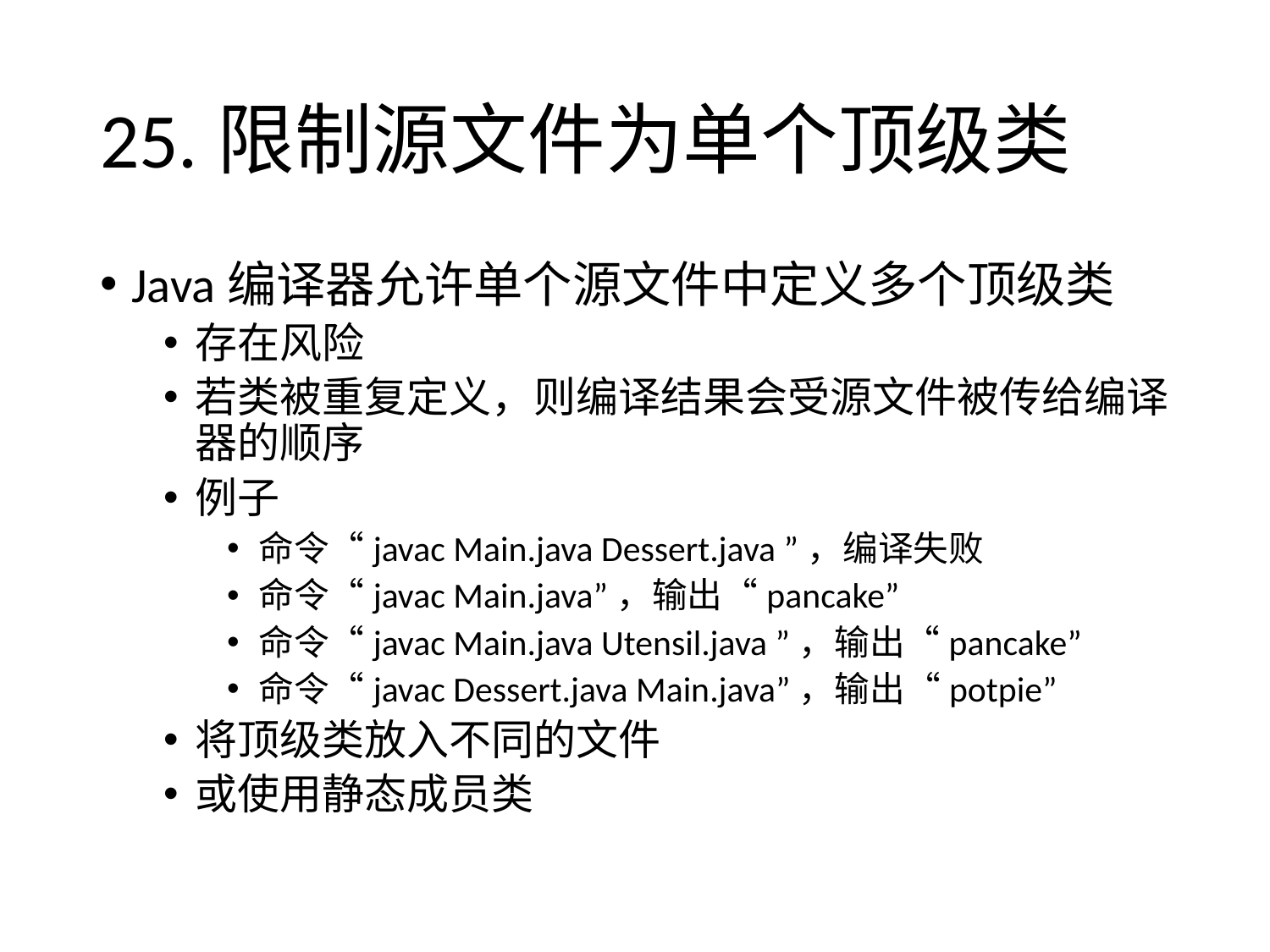

# 25.限制源文件为单个顶级类
Java编译器允许单个源文件中定义多个顶级类
存在风险
若类被重复定义，则编译结果会受源文件被传给编译器的顺序
例子
命令“javac Main.java Dessert.java ”，编译失败
命令“javac Main.java”，输出“pancake”
命令“javac Main.java Utensil.java ”，输出“pancake”
命令“javac Dessert.java Main.java”，输出“potpie”
将顶级类放入不同的文件
或使用静态成员类